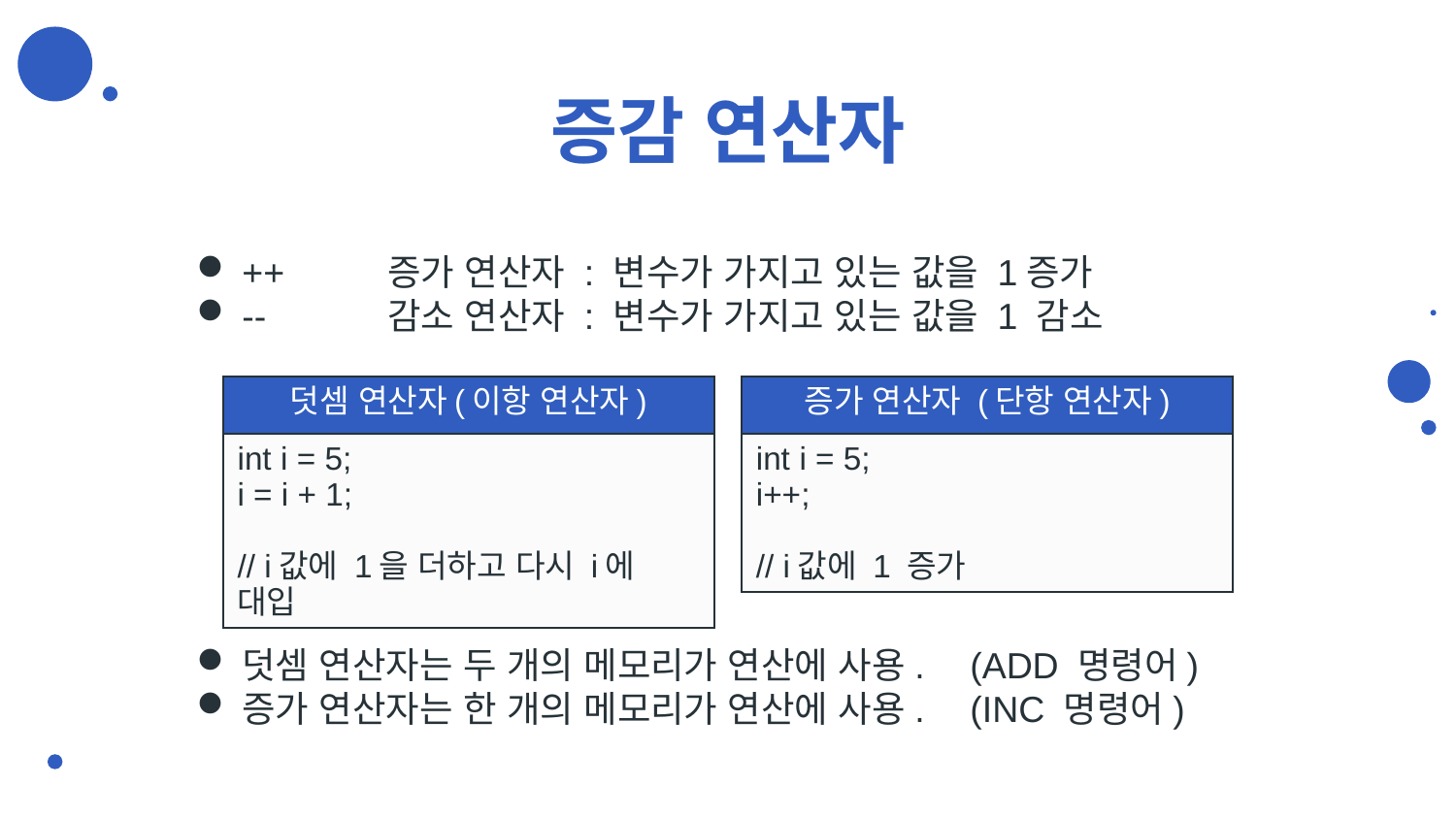

# 증감 연산자
++	증가 연산자 : 변수가 가지고 있는 값을 1증가
-- 	감소 연산자 : 변수가 가지고 있는 값을 1 감소

덧셈 연산자는 두 개의 메모리가 연산에 사용. 	(ADD 명령어)
증가 연산자는 한 개의 메모리가 연산에 사용.	(INC 명령어)

| 증가 연산자 (단항 연산자) |
| --- |
| int i = 5; i++; // i값에 1 증가 |
| 덧셈 연산자(이항 연산자) |
| --- |
| int i = 5; i = i + 1; // i값에 1을 더하고 다시 i에 대입 |